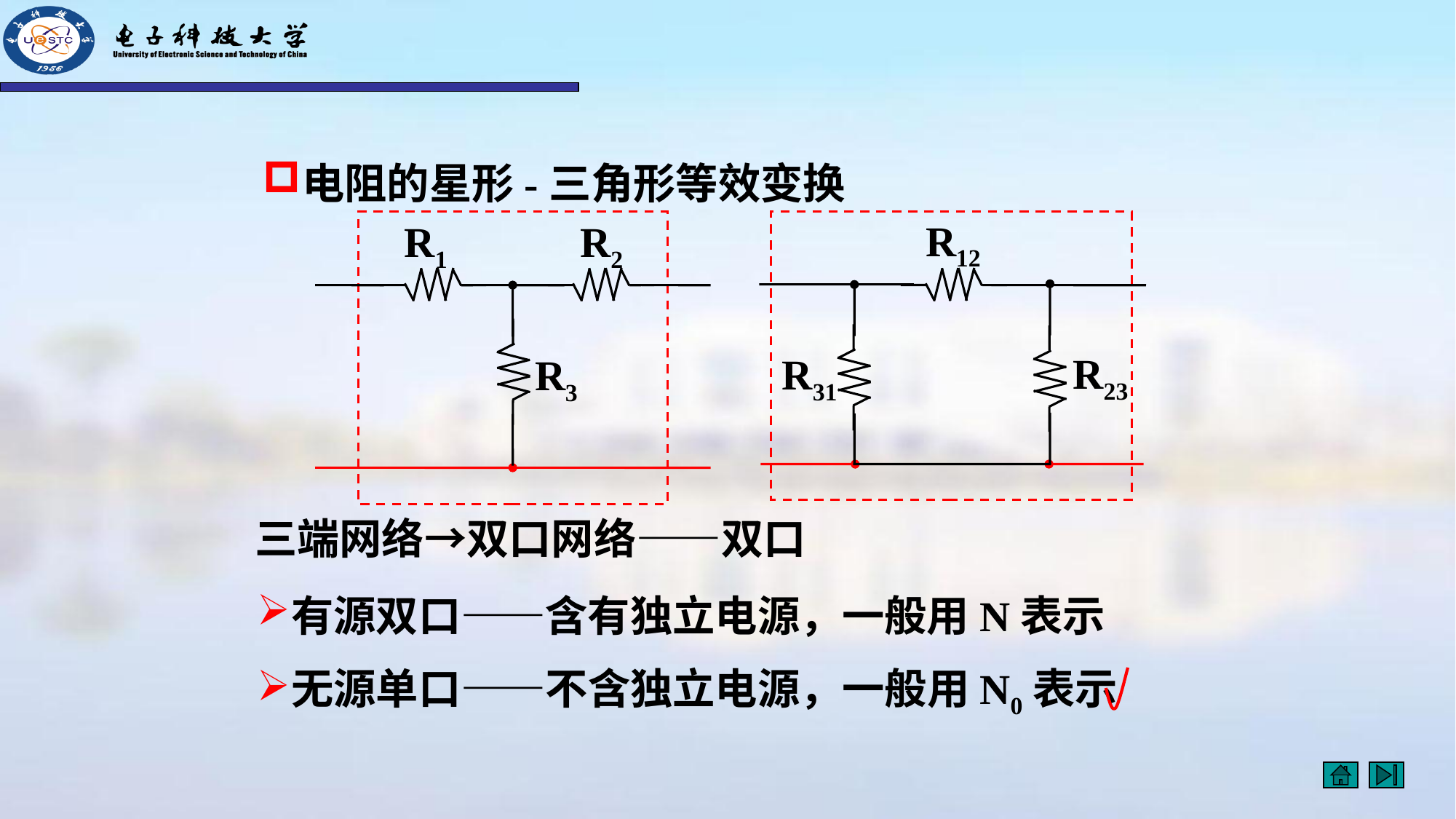

电阻的星形-三角形等效变换
R12

R23
R31

R1
R2

R3

三端网络→双口网络——双口
有源双口——含有独立电源，一般用N表示
无源单口——不含独立电源，一般用N0表示